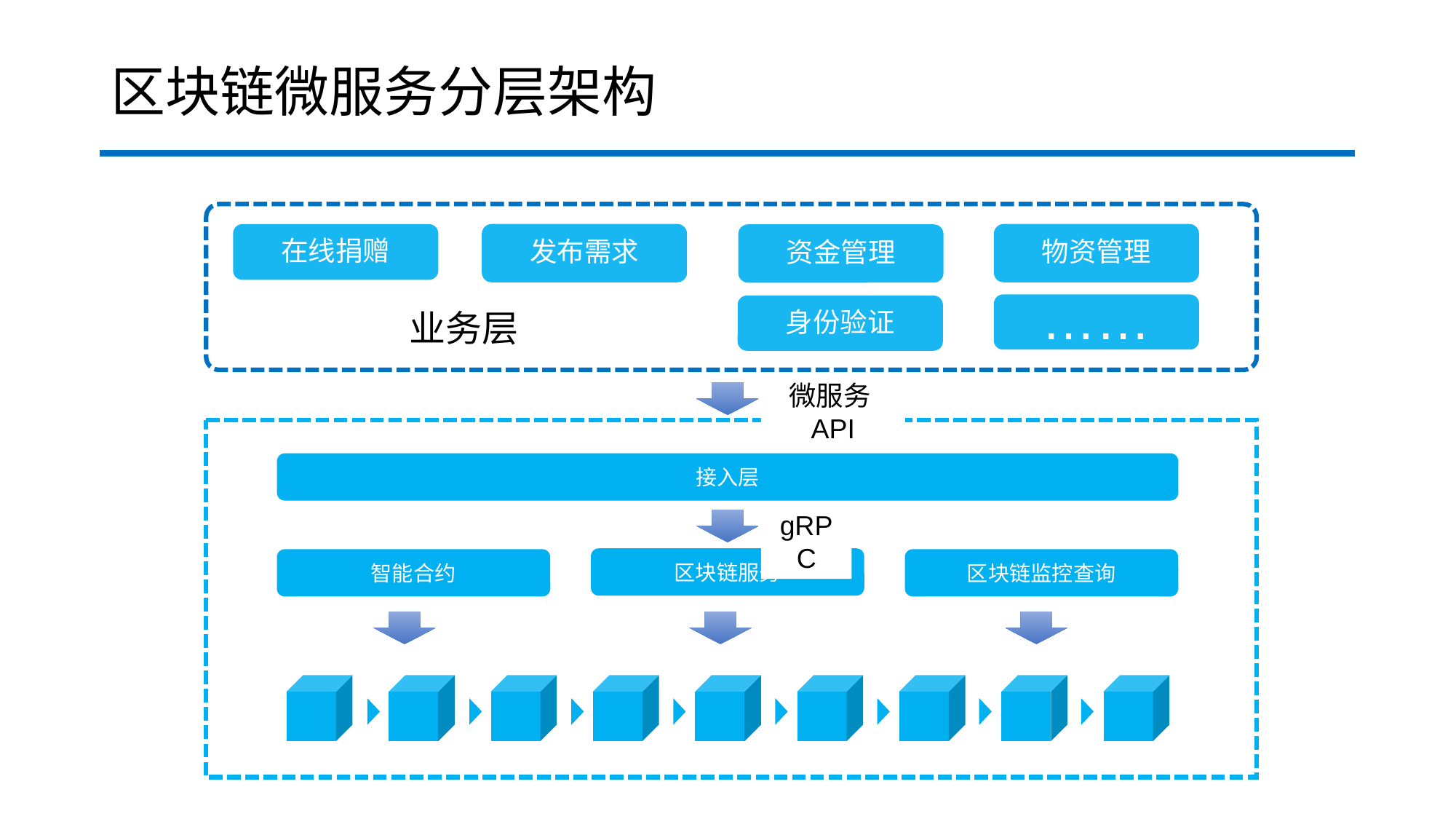

# 区块链微服务分层架构
存证业务

接入层

区块链服务
智能合约
区块链监控查询

发布需求
物资管理
在线捐赠
资金管理
……
身份验证
业务层
微服务API
gRPC